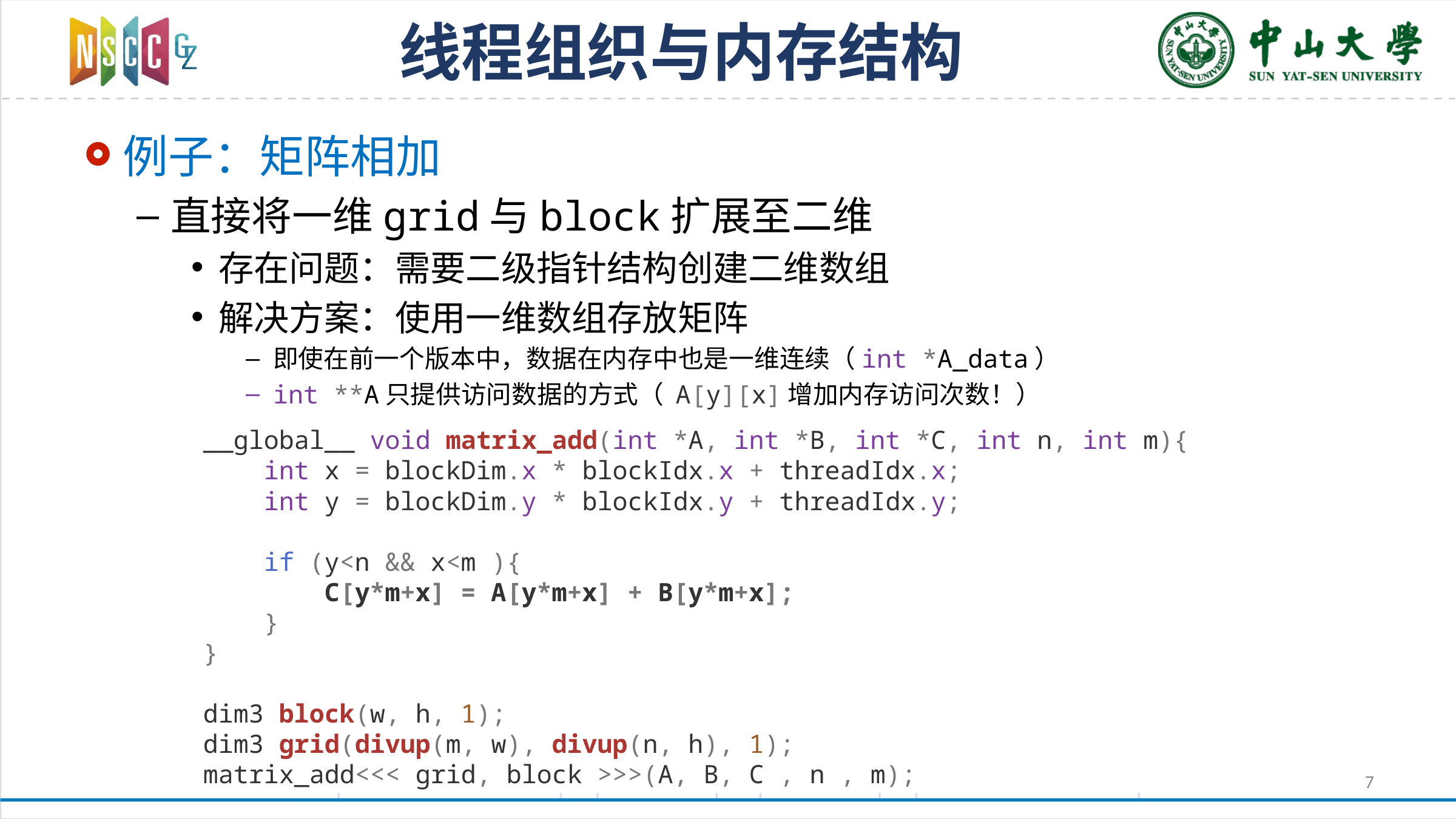

# 线程组织与内存结构
例子：矩阵相加
直接将一维grid与block扩展至二维
存在问题：需要二级指针结构创建二维数组
解决方案：使用一维数组存放矩阵
即使在前一个版本中，数据在内存中也是一维连续（int *A_data）
int **A只提供访问数据的方式（ A[y][x]增加内存访问次数！）
__global__ void matrix_add(int *A, int *B, int *C, int n, int m){
    int x = blockDim.x * blockIdx.x + threadIdx.x;
    int y = blockDim.y * blockIdx.y + threadIdx.y;
    if (y<n && x<m ){
        C[y*m+x] = A[y*m+x] + B[y*m+x];
    }
}
dim3 block(w, h, 1);
dim3 grid(divup(m, w), divup(n, h), 1);
matrix_add<<< grid, block >>>(A, B, C , n , m);
7